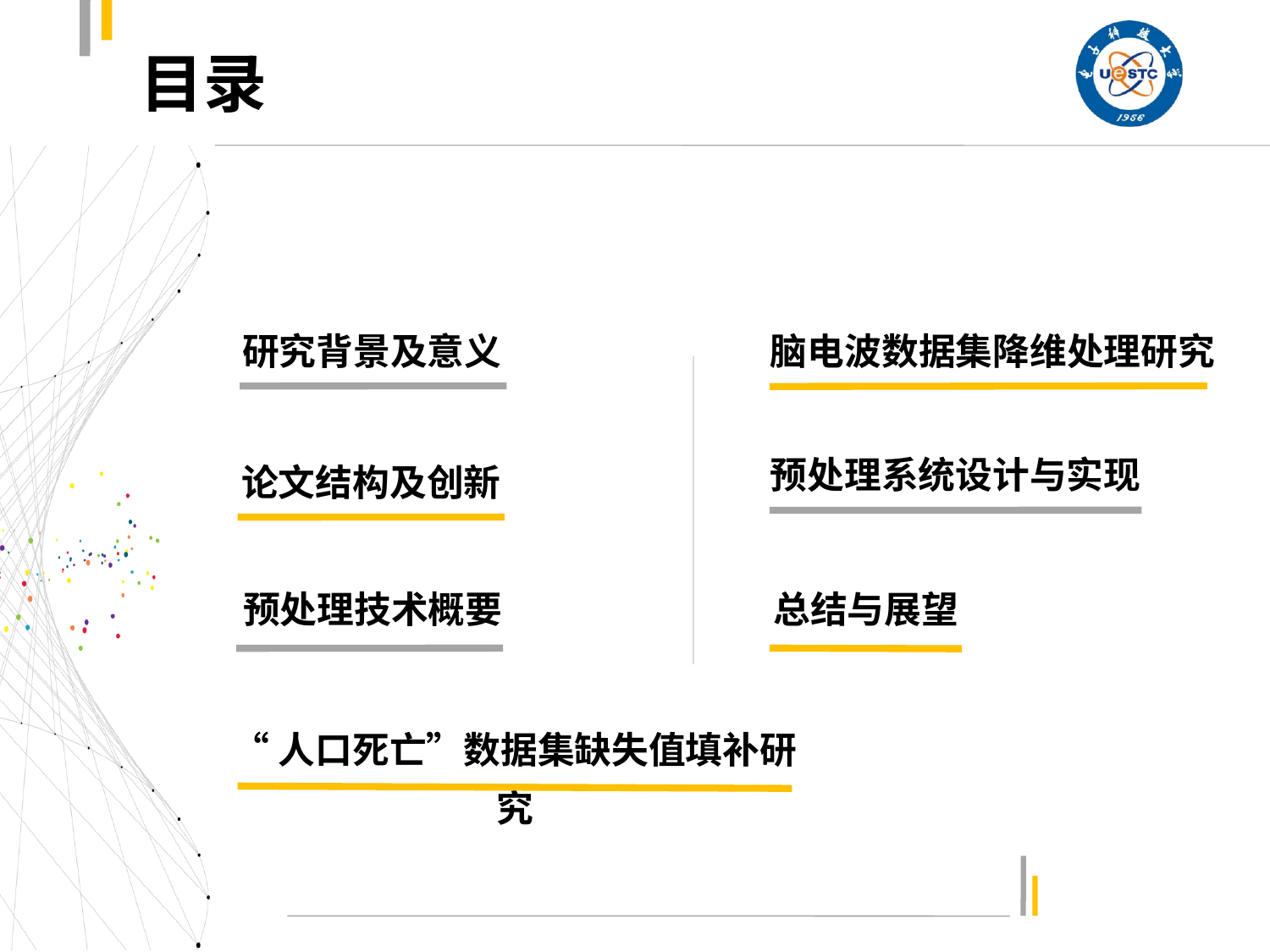

# 目录
研究背景及意义
脑电波数据集降维处理研究

预处理系统设计与实现
论文结构及创新

总结与展望
预处理技术概要

“人口死亡”数据集缺失值填补研究